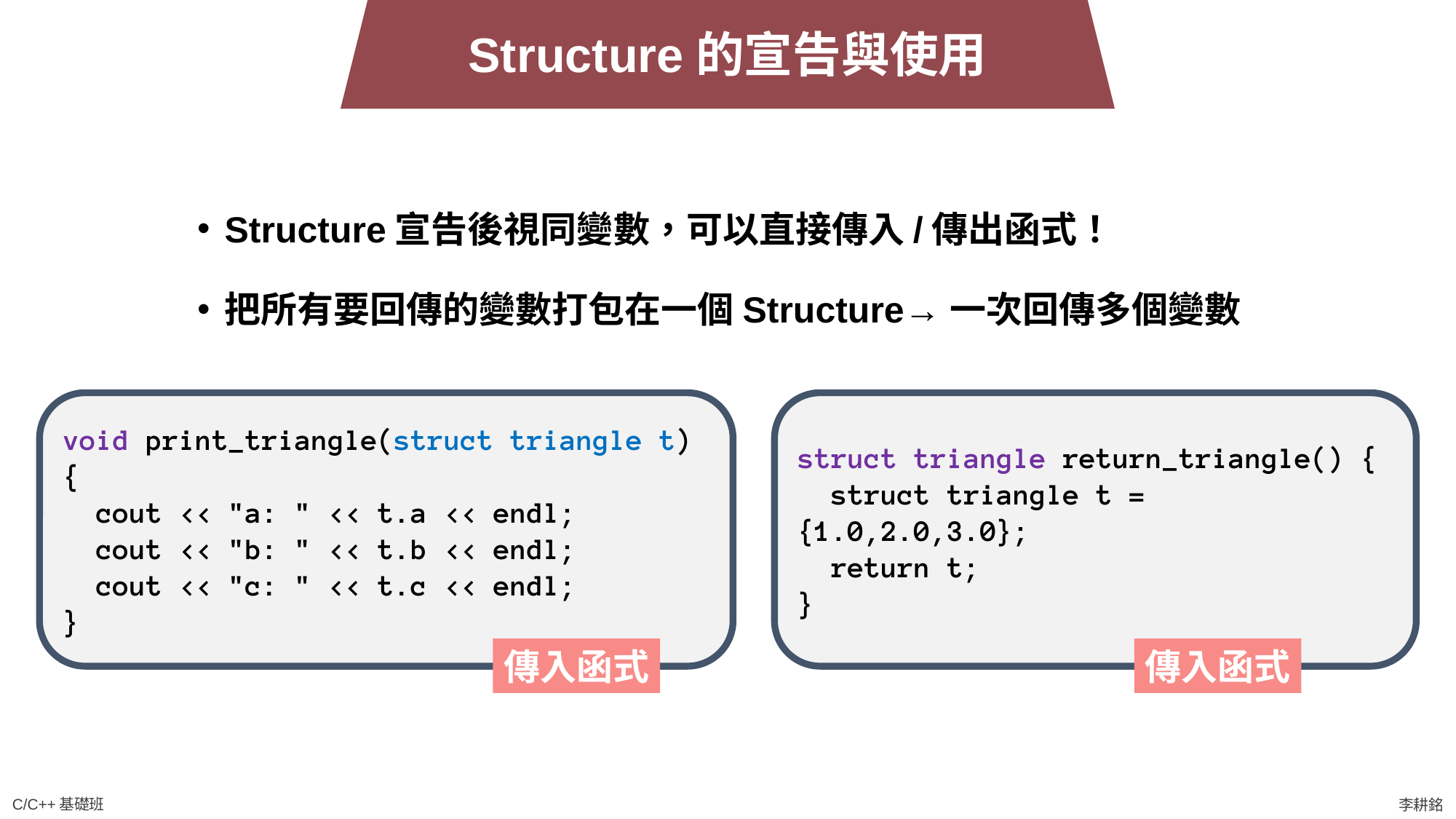

Structure的宣告與使用
Structure宣告後視同變數，可以直接傳入/傳出函式！
把所有要回傳的變數打包在一個Structure→一次回傳多個變數
void print_triangle(struct triangle t) {
  cout << "a: " << t.a << endl;
  cout << "b: " << t.b << endl;
  cout << "c: " << t.c << endl;
}
struct triangle return_triangle() {
  struct triangle t = {1.0,2.0,3.0};
  return t;
}
傳入函式
傳入函式
C/C++基礎班
李耕銘